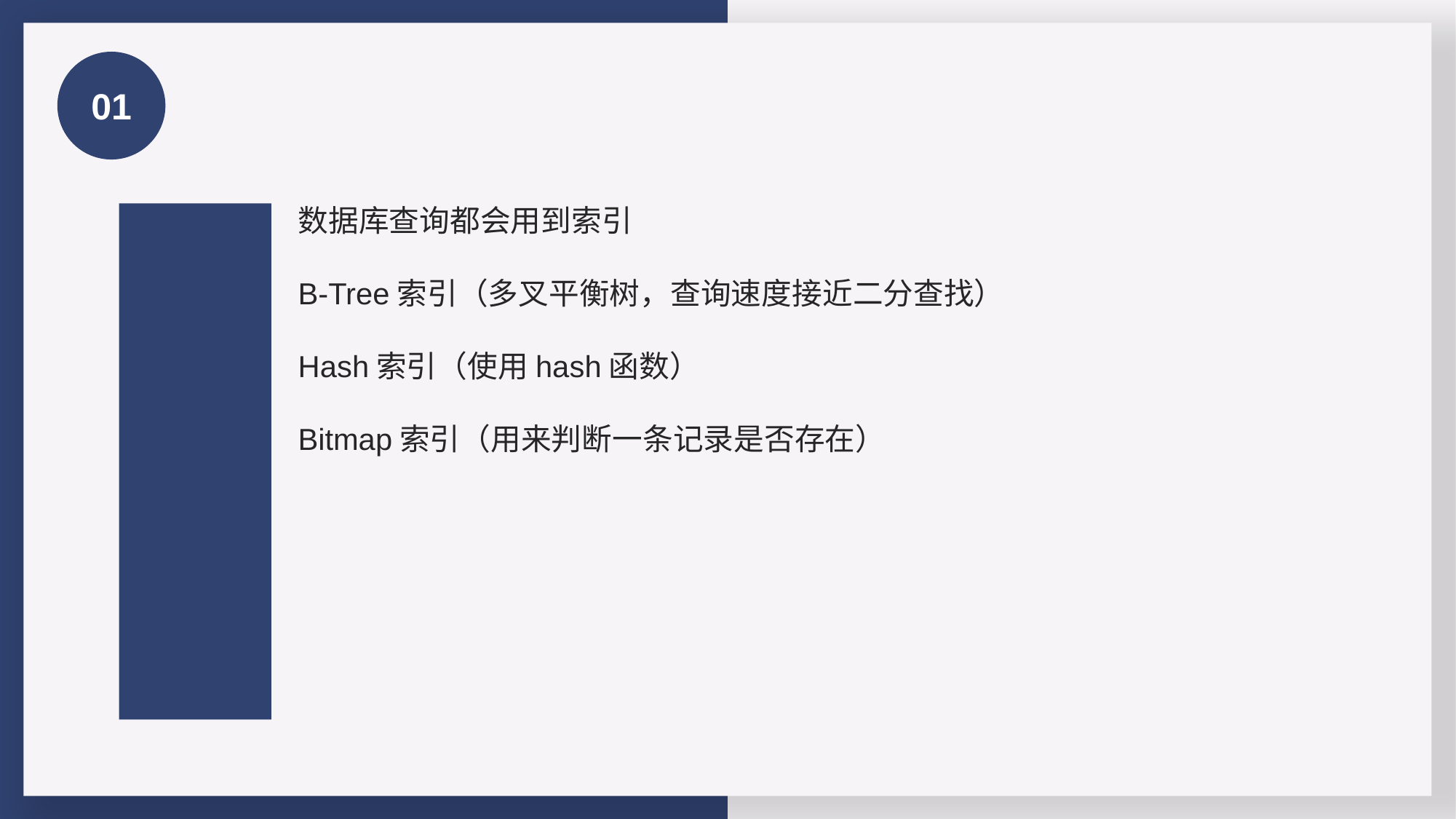

01
数据库查询都会用到索引
B-Tree索引（多叉平衡树，查询速度接近二分查找）
Hash索引（使用hash函数）
Bitmap索引（用来判断一条记录是否存在）